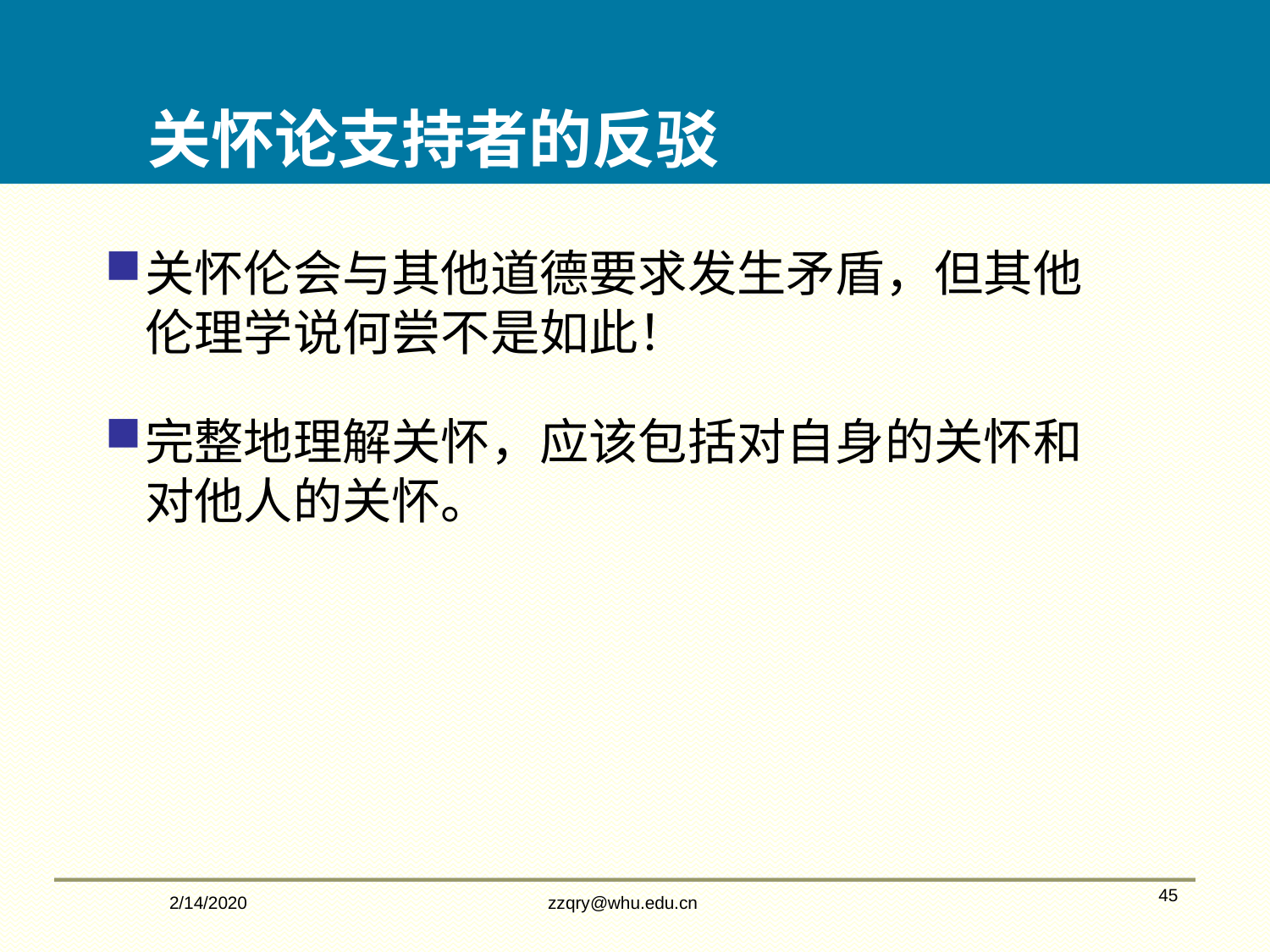

关怀论支持者的反驳
关怀伦会与其他道德要求发生矛盾，但其他伦理学说何尝不是如此！
完整地理解关怀，应该包括对自身的关怀和对他人的关怀。
2/14/2020
zzqry@whu.edu.cn
45